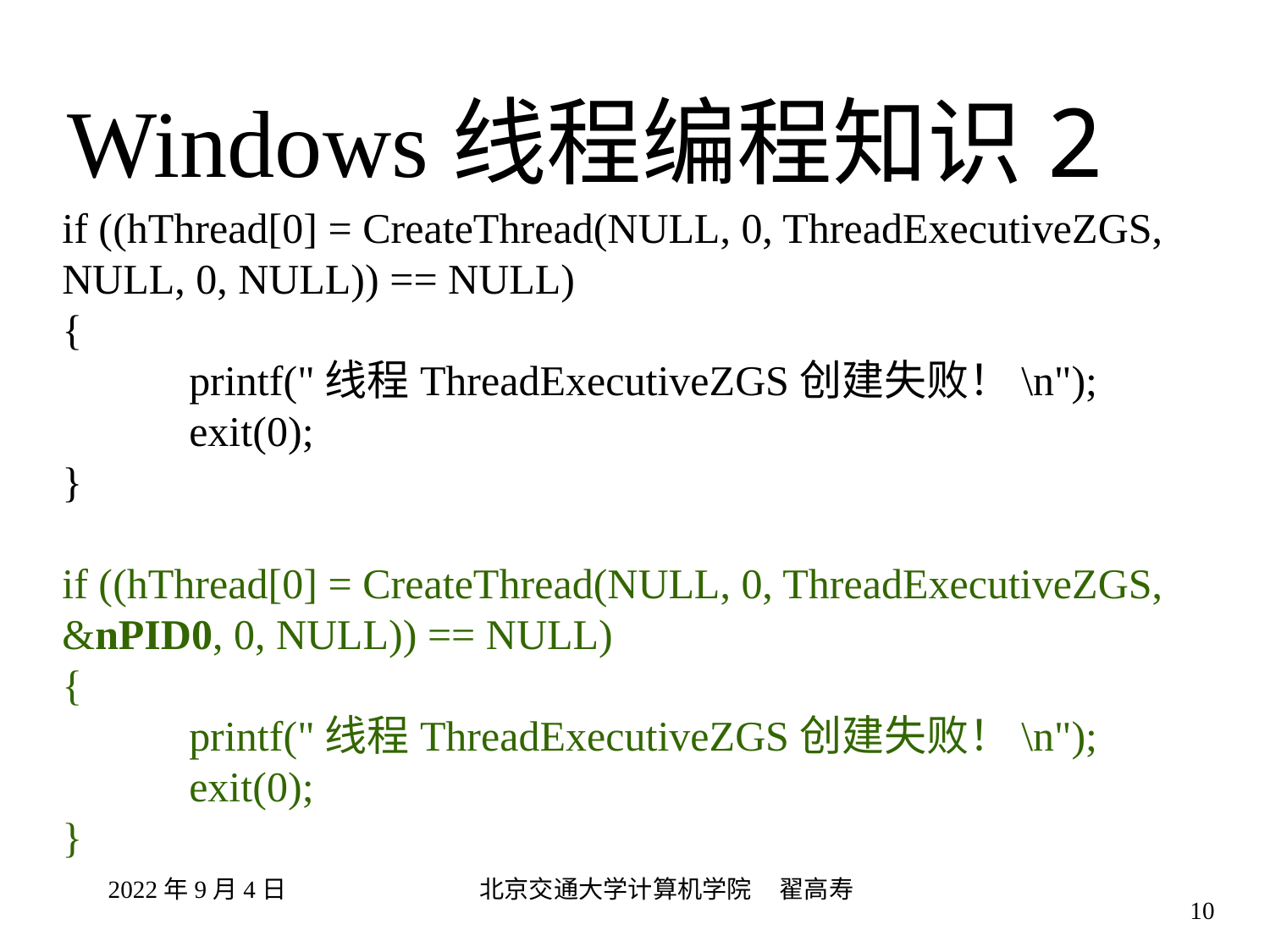

# Windows线程编程知识2
if ((hThread[0] = CreateThread(NULL, 0, ThreadExecutiveZGS, NULL, 0, NULL)) == NULL)
{
	printf("线程ThreadExecutiveZGS创建失败！\n");
	exit(0);
}

if ((hThread[0] = CreateThread(NULL, 0, ThreadExecutiveZGS, &nPID0, 0, NULL)) == NULL)
{
	printf("线程ThreadExecutiveZGS创建失败！\n");
	exit(0);
}
线程创建函数原型
HANDLE CreateThread(
 LPSECURITY_ATTRIBUTES lpThreadAttributes,
 DWORD dwStackSize,
 LPTHREAD_START_ROUTINE lpStartAddress,
 LPVOID lpParameter,
 DWORD dwCreationFlags,
 LPDWORD lpThreadId
);
ThreadExecutiveZGS
&nPID0  /  &nPID1
int nPID0=1, nPID1=2;
2022年9月4日
北京交通大学计算机学院     翟高寿
10